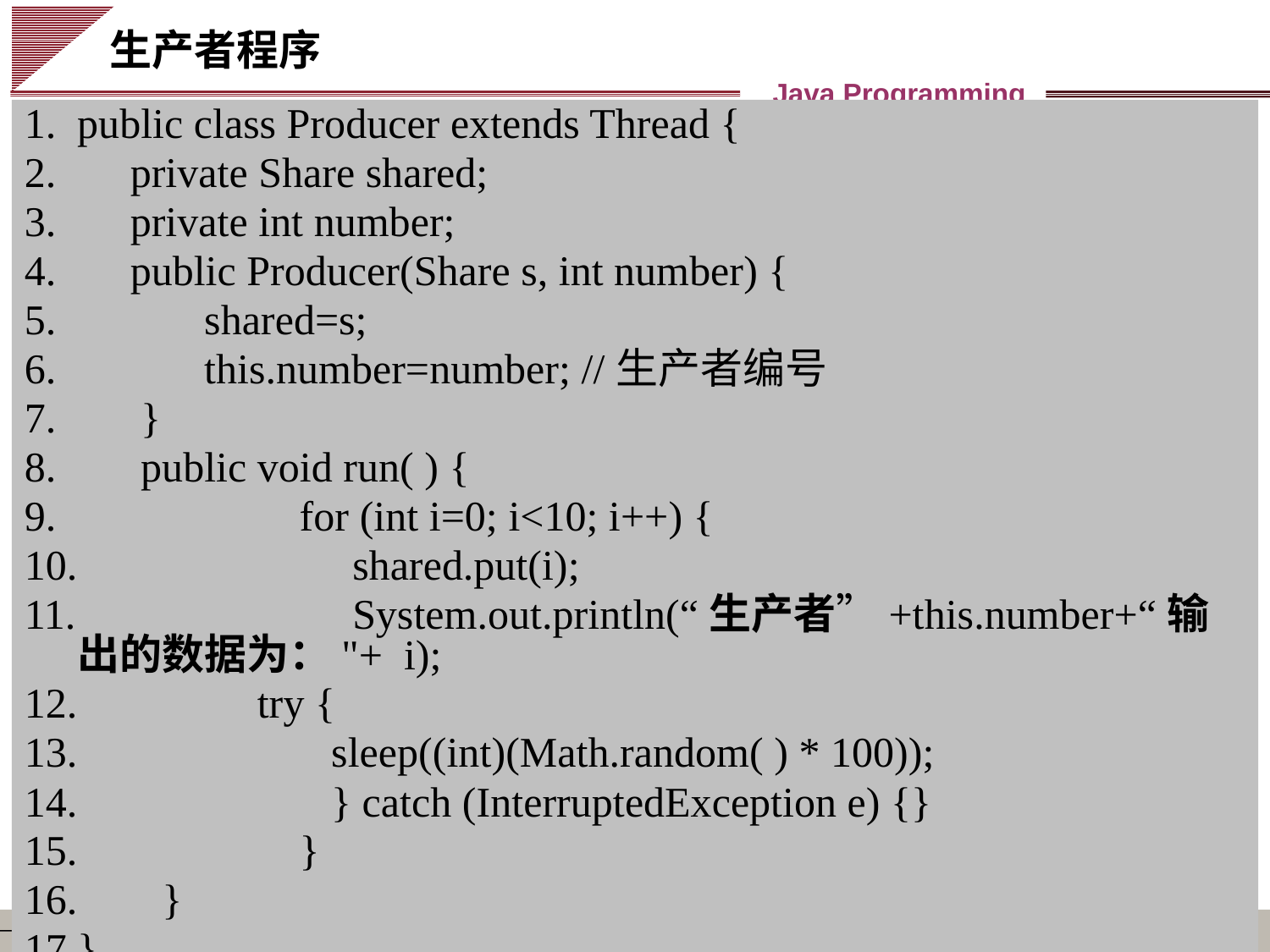

# 生产者程序
public class Producer extends Thread {
     private Share shared;
     private int number;
     public Producer(Share s, int number) {
            shared=s;
            this.number=number; //生产者编号
      }
      public void run( ) {
    	         for (int i=0; i<10; i++) {
      	         	  shared.put(i);
      	              System.out.println(“生产者”+this.number+“输出的数据为："+  i);
                 try {
        		sleep((int)(Math.random( ) * 100));
      		} catch (InterruptedException e) {}
    	         }
        }
}